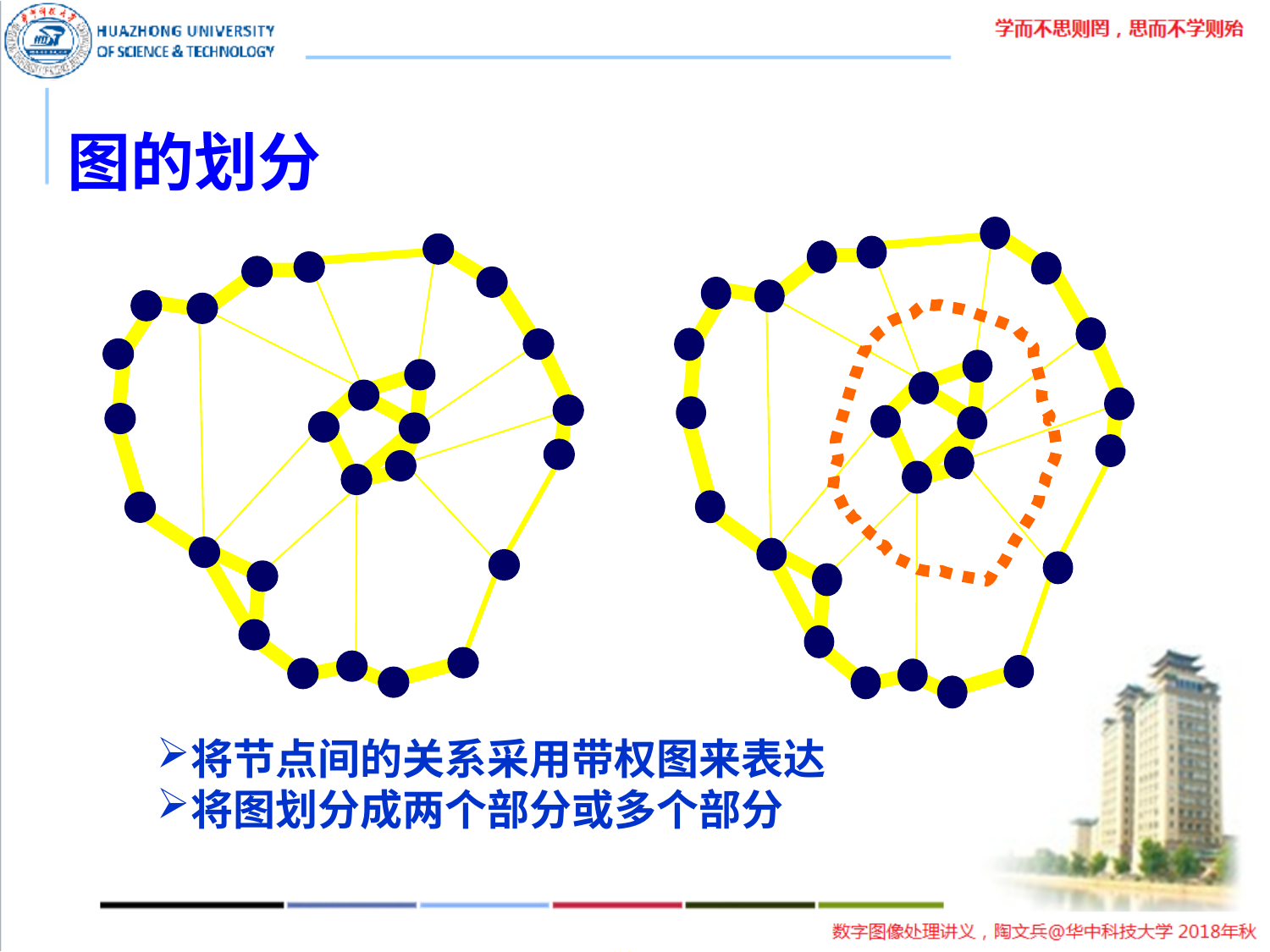

图的划分

将节点间的关系采用带权图来表达
将图划分成两个部分或多个部分